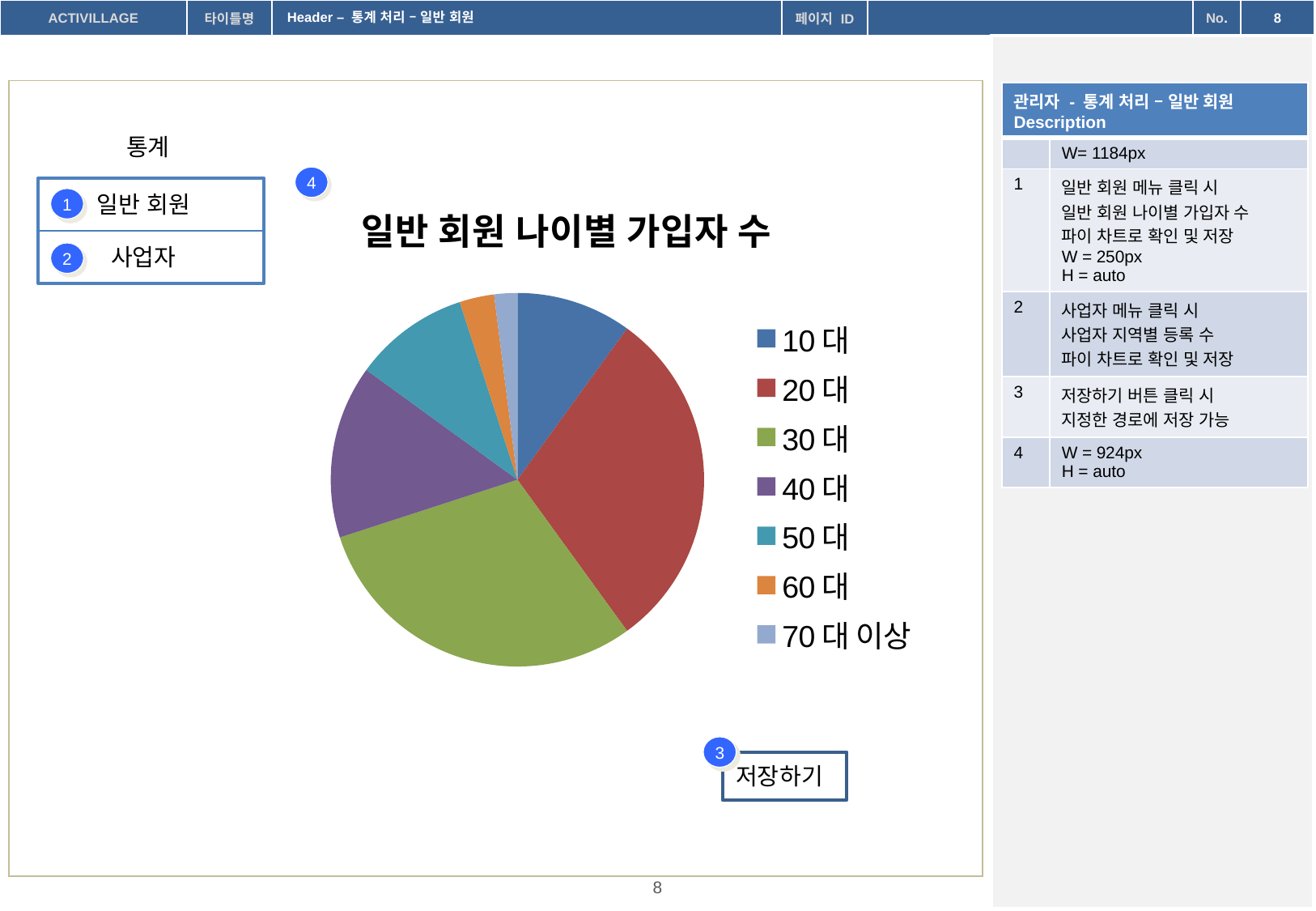

Header – 통계 처리 – 일반 회원

| 관리자 - 통계 처리 – 일반 회원 Description |  |
| --- | --- |
|  | W= 1184px |
| 1 | 일반 회원 메뉴 클릭 시 일반 회원 나이별 가입자 수 파이 차트로 확인 및 저장 W = 250px H = auto |
| 2 | 사업자 메뉴 클릭 시 사업자 지역별 등록 수 파이 차트로 확인 및 저장 |
| 3 | 저장하기 버튼 클릭 시 지정한 경로에 저장 가능 |
| 4 | W = 924px H = auto |
통계

### Chart:

| Category | 일반 회원 나이별 가입자 수 |
|---|---|
| 10대 | 10.0 |
| 20대 | 30.0 |
| 30대 | 30.0 |
| 40대 | 15.0 |
| 50대 | 10.0 |
| 60대 | 3.0 |
| 70대 이상 | 2.0 |
4

일반 회원
1
사업자
2
3

저장하기